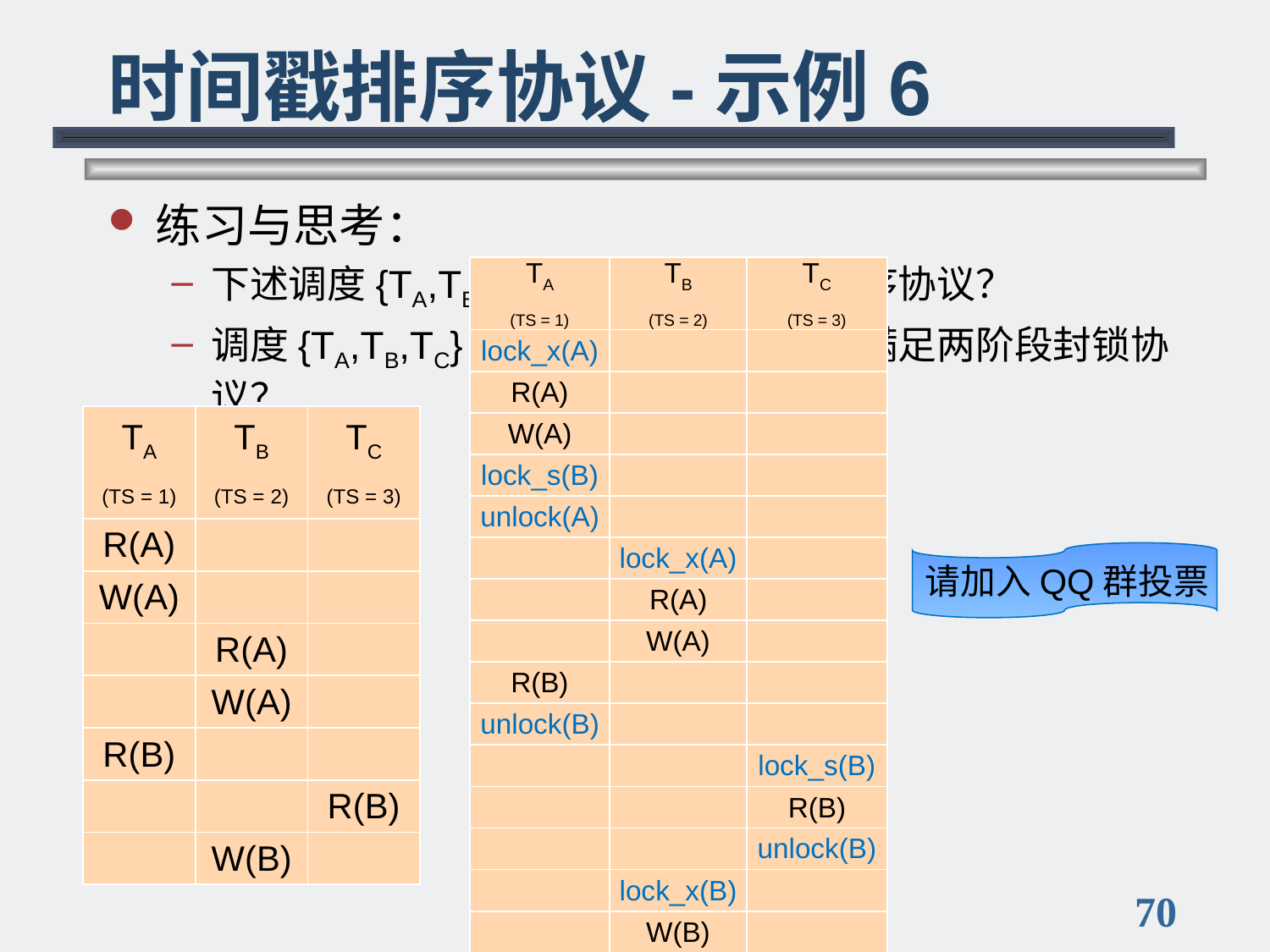

# 时间戳排序协议-示例6
练习与思考：
下述调度{TA,TB,TC}是否满足时间戳排序协议？
调度{TA,TB,TC}冲突可串行化吗？是否满足两阶段封锁协议？
| TA (TS = 1) | TB (TS = 2) | TC (TS = 3) |
| --- | --- | --- |
| lock\_x(A) |  |  |
| R(A) |  |  |
| W(A) |  |  |
| lock\_s(B) |  |  |
| unlock(A) |  |  |
|  | lock\_x(A) |  |
|  | R(A) |  |
|  | W(A) |  |
| R(B) |  |  |
| unlock(B) |  |  |
|  |  | lock\_s(B) |
|  |  | R(B) |
|  |  | unlock(B) |
|  | lock\_x(B) |  |
|  | W(B) |  |
|  | unlock(A) |  |
|  | unlock(B) |  |
| TA (TS = 1) | TB (TS = 2) | TC (TS = 3) |
| --- | --- | --- |
| R(A) |  |  |
| W(A) |  |  |
|  | R(A) |  |
|  | W(A) |  |
| R(B) |  |  |
|  |  | R(B) |
|  | W(B) |  |
请加入QQ群投票
70
数据库系统----并发控制